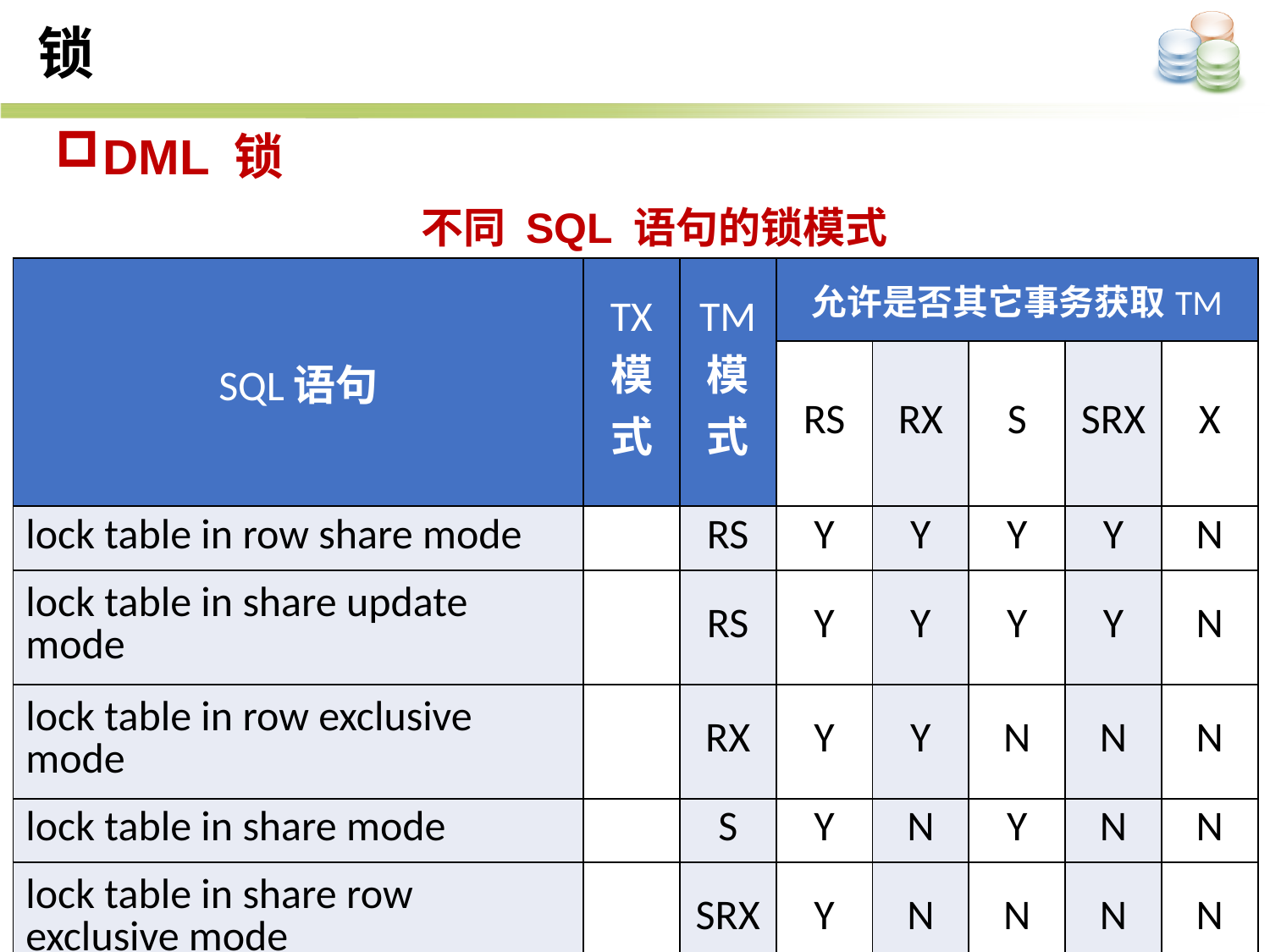

锁
DML 锁
不同 SQL 语句的锁模式
| SQL语句 | TX 模式 | TM 模式 | 允许是否其它事务获取TM |  |  |  |  |
| --- | --- | --- | --- | --- | --- | --- | --- |
|  |  |  | RS | RX | S | SRX | X |
| lock table in row share mode |  | RS | Y | Y | Y | Y | N |
| lock table in share update mode |  | RS | Y | Y | Y | Y | N |
| lock table in row exclusive mode |  | RX | Y | Y | N | N | N |
| lock table in share mode |  | S | Y | N | Y | N | N |
| lock table in share row exclusive mode |  | SRX | Y | N | N | N | N |
| lock table in exclusive mode |  | X | N | N | N | N | N |
52